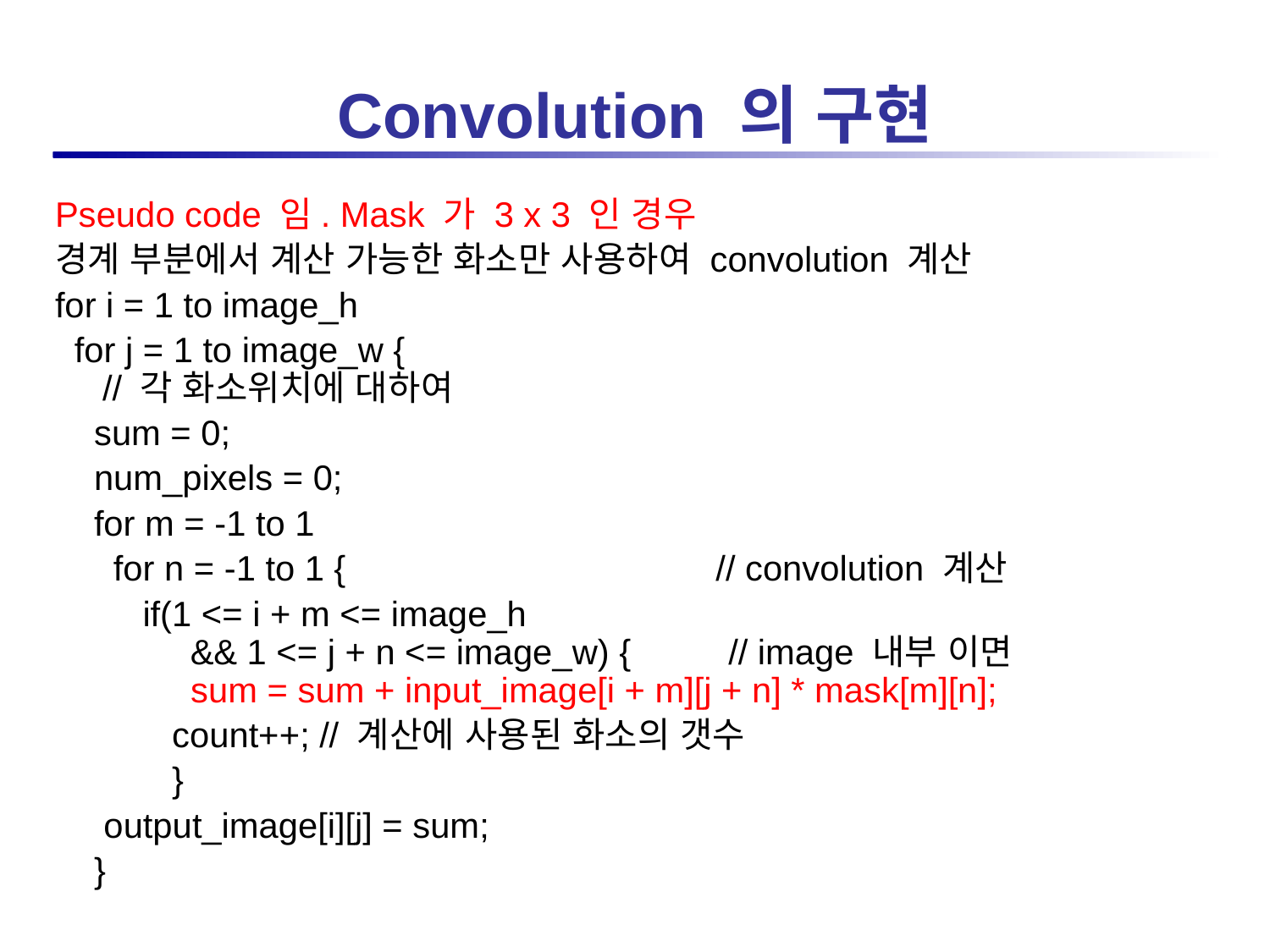

# Convolution 의 구현
Pseudo code 임. Mask 가 3 x 3 인 경우
경계 부분에서 계산 가능한 화소만 사용하여 convolution 계산
for i = 1 to image_h
  for j = 1 to image_w {
// 각 화소위치에 대하여
    sum = 0;
    num_pixels = 0;
    for m = -1 to 1
      for n = -1 to 1 {                                      // convolution 계산
         if(1 <= i + m <= image_h
         && 1 <= j + n <= image_w) {          // image 내부 이면
        sum = sum + input_image[i + m][j + n] * mask[m][n];
            count++; // 계산에 사용된 화소의 갯수
            }
     output_image[i][j] = sum;
    }